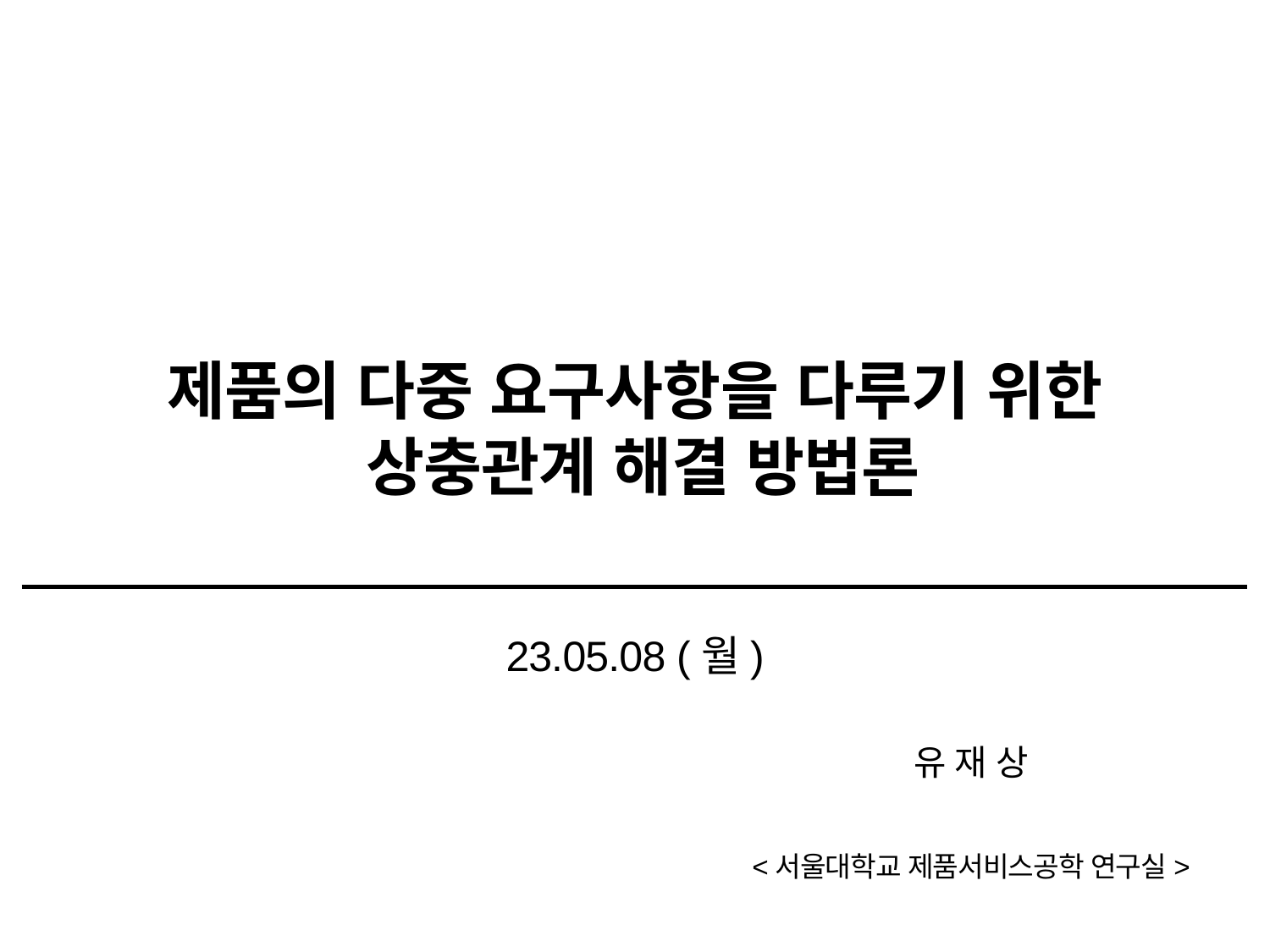

제품의 다중 요구사항을 다루기 위한
 상충관계 해결 방법론
23.05.08 (월)
유 재 상
<서울대학교 제품서비스공학 연구실>